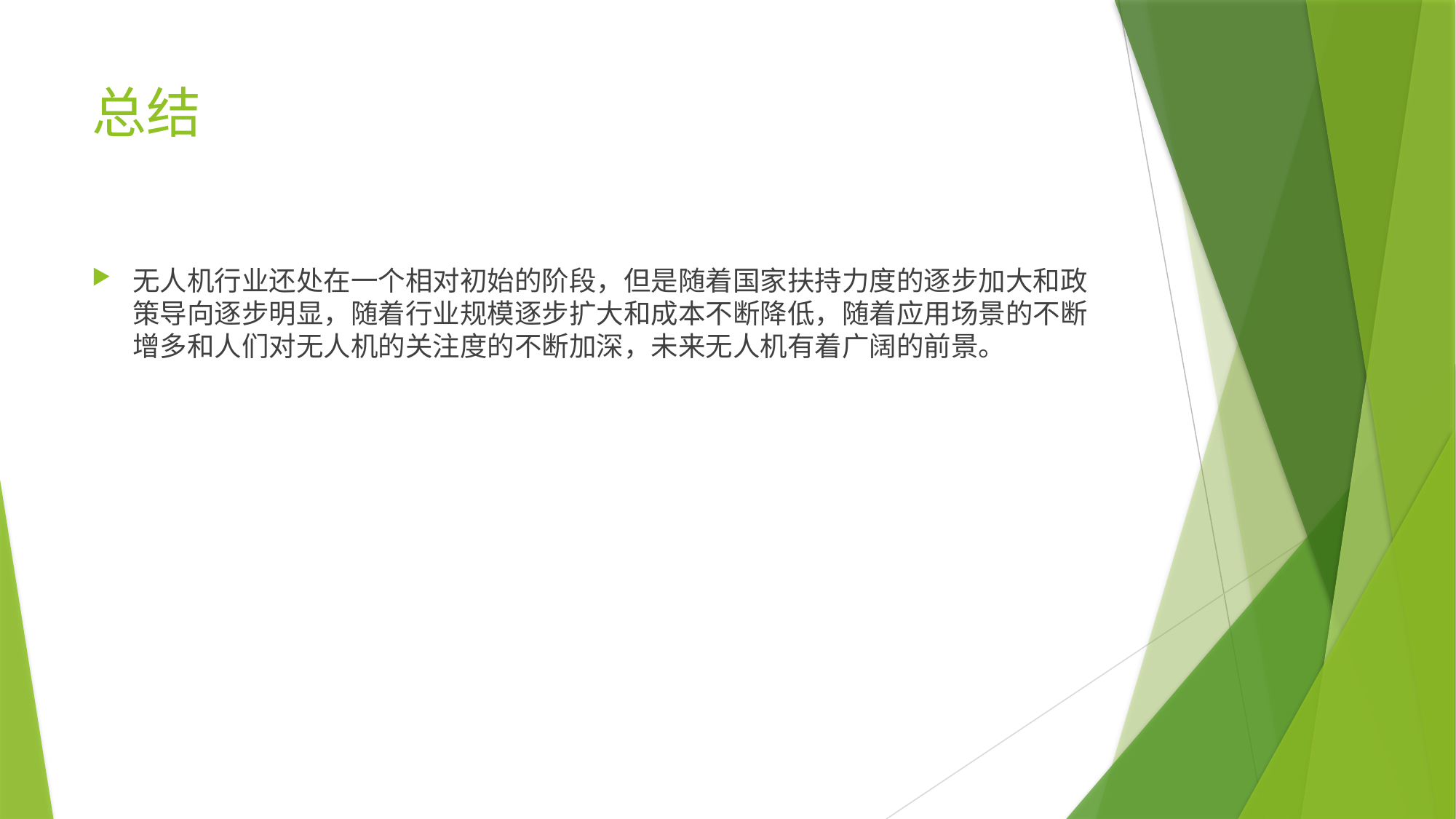

# 总结
无人机行业还处在一个相对初始的阶段，但是随着国家扶持力度的逐步加大和政策导向逐步明显，随着行业规模逐步扩大和成本不断降低，随着应用场景的不断增多和人们对无人机的关注度的不断加深，未来无人机有着广阔的前景。